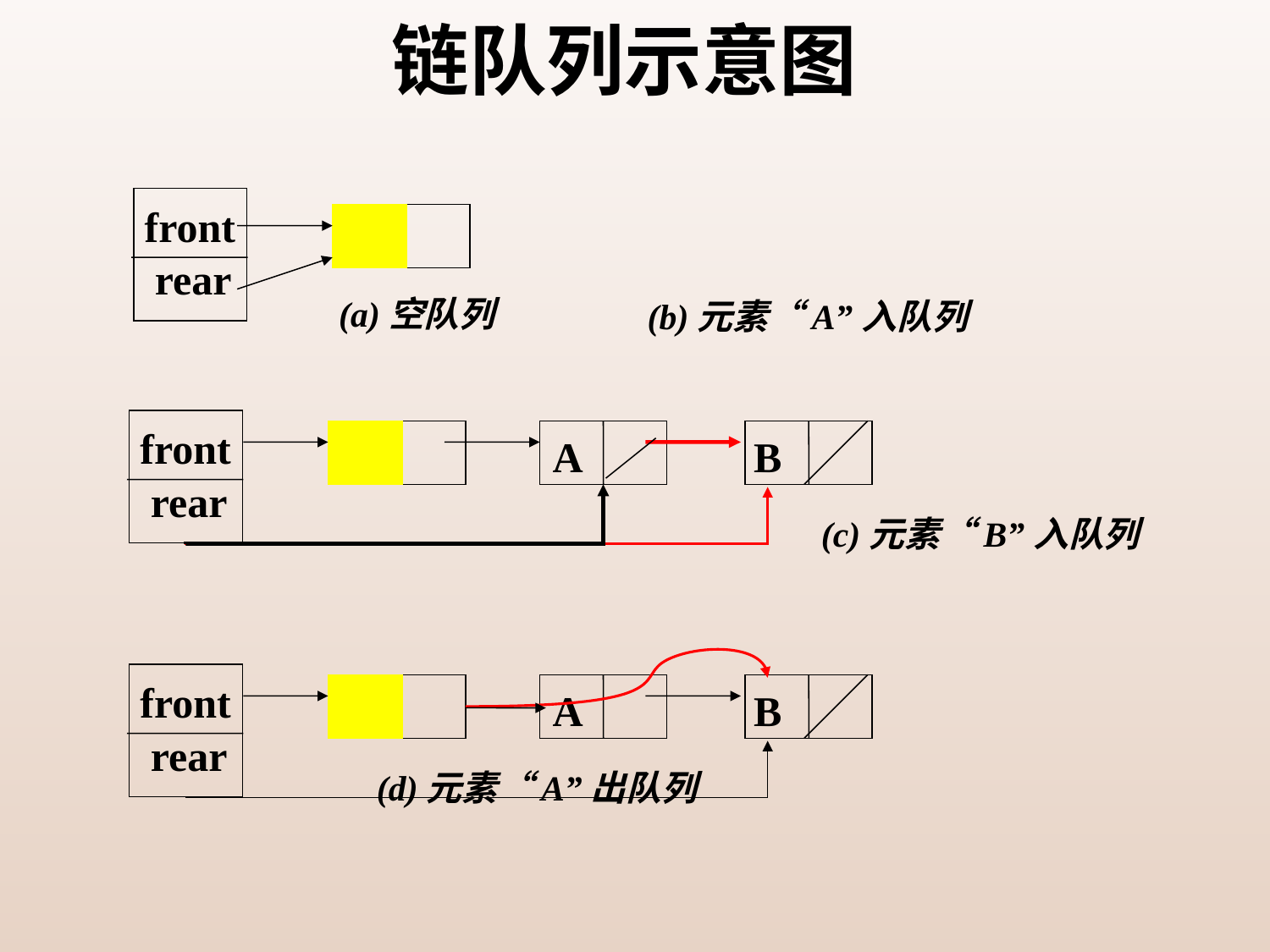

# 链队列示意图

front
rear

(a)空队列
(b)元素“A”入队列

front
rear

A

B

(c)元素“B”入队列

front
rear

A
B

(d)元素“A”出队列